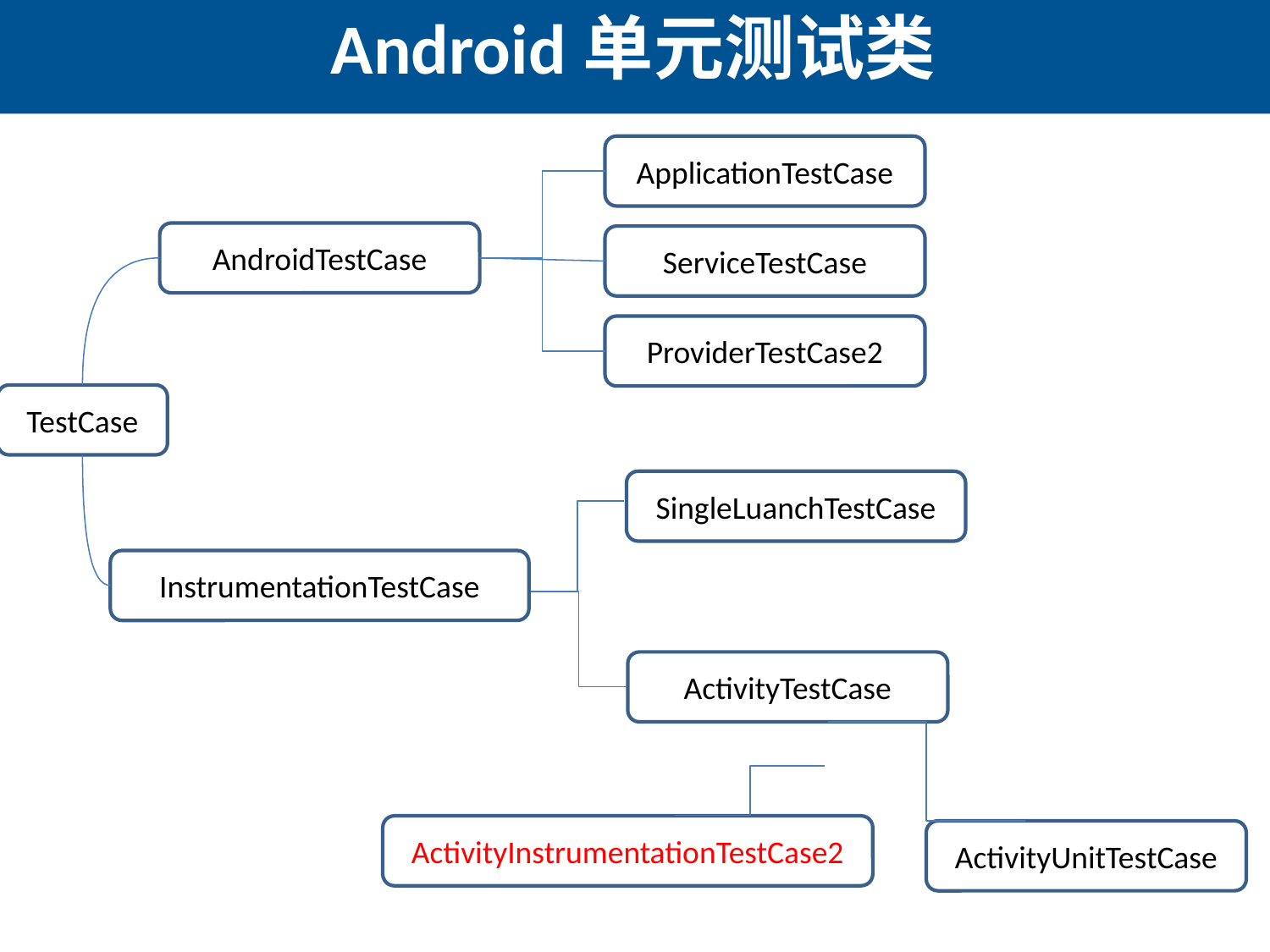

# Android单元测试类
ApplicationTestCase
AndroidTestCase
ServiceTestCase
ProviderTestCase2
TestCase
SingleLuanchTestCase
InstrumentationTestCase
ActivityTestCase
ActivityInstrumentationTestCase2
ActivityUnitTestCase